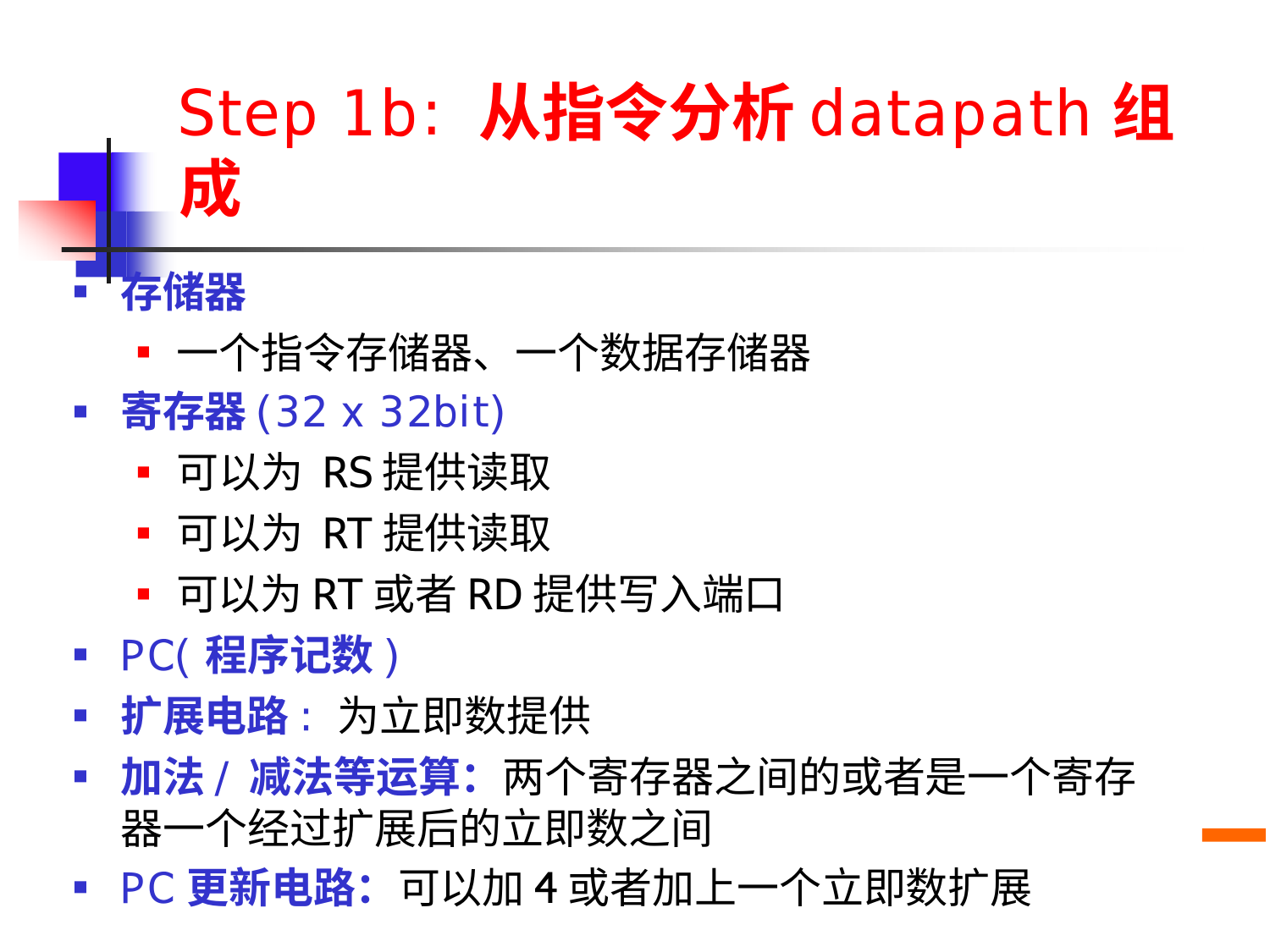

# Step 1b: 从指令分析datapath组成

存储器
一个指令存储器、一个数据存储器
寄存器(32 x 32bit)
可以为 RS提供读取
可以为 RT提供读取
可以为RT或者RD提供写入端口
PC(程序记数)
扩展电路: 为立即数提供
加法/减法等运算：两个寄存器之间的或者是一个寄存器一个经过扩展后的立即数之间
PC更新电路：可以加4或者加上一个立即数扩展

CS61C L221
Performance © UC  Regents
计算机原理 L09 Single Cycle 1 (6)